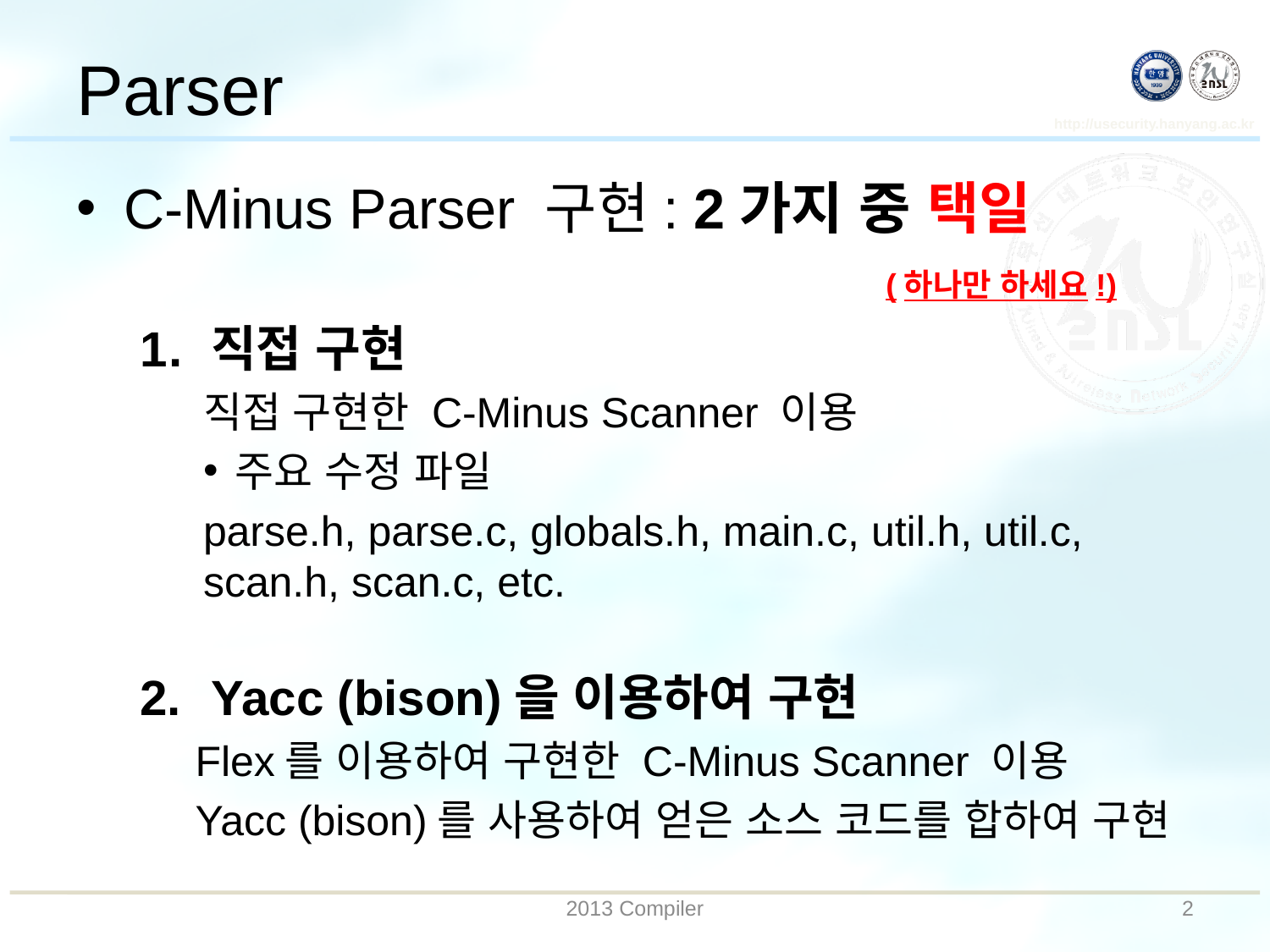

# Parser
C-Minus Parser 구현: 2가지 중 택일
						(하나만 하세요!)
직접 구현
직접 구현한 C-Minus Scanner 이용
주요 수정 파일
parse.h, parse.c, globals.h, main.c, util.h, util.c, scan.h, scan.c, etc.
Yacc (bison)을 이용하여 구현
Flex를 이용하여 구현한 C-Minus Scanner 이용
Yacc (bison)를 사용하여 얻은 소스 코드를 합하여 구현
2013 Compiler
2